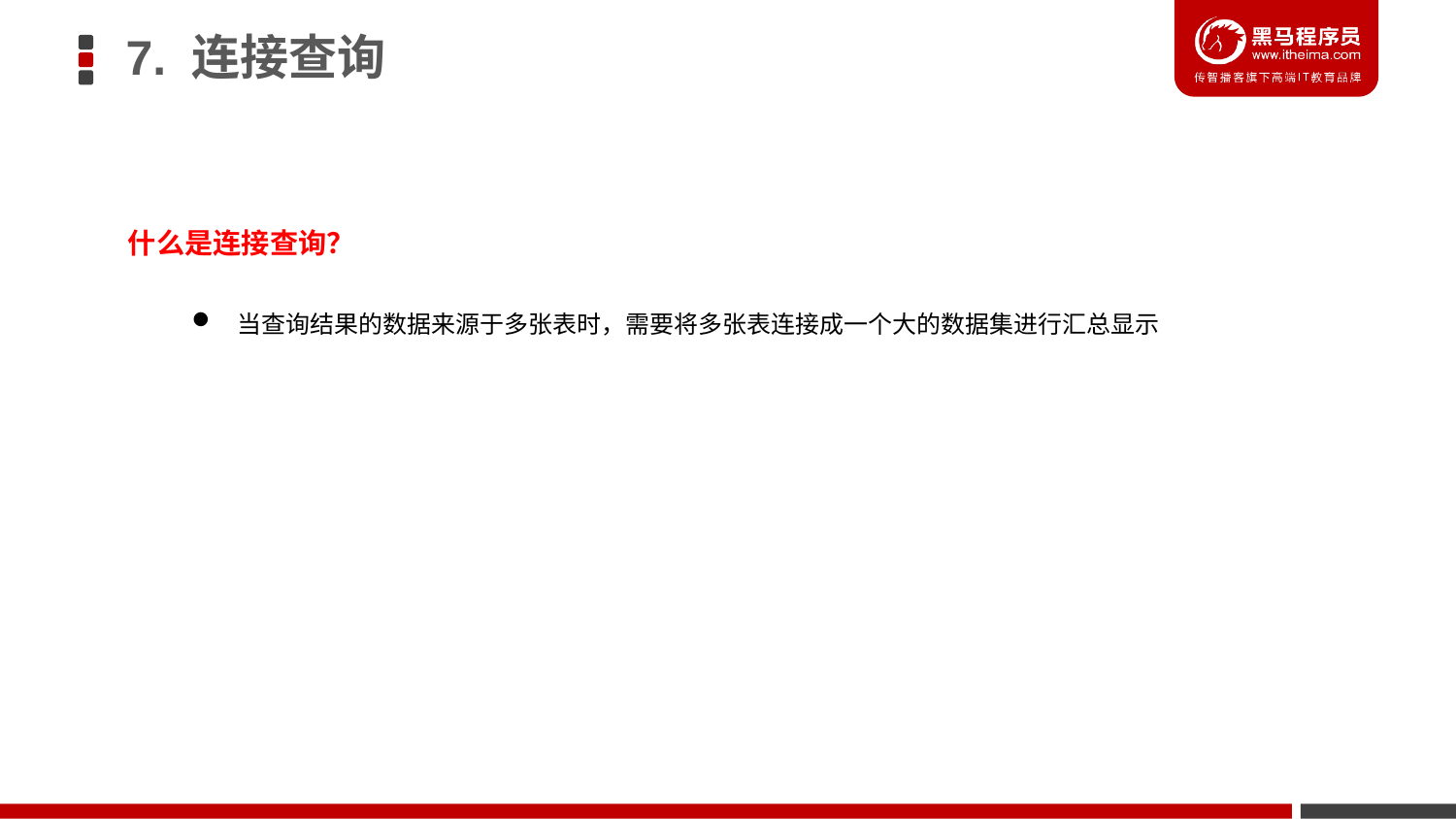

7. 连接查询
什么是连接查询？
当查询结果的数据来源于多张表时，需要将多张表连接成一个大的数据集进行汇总显示